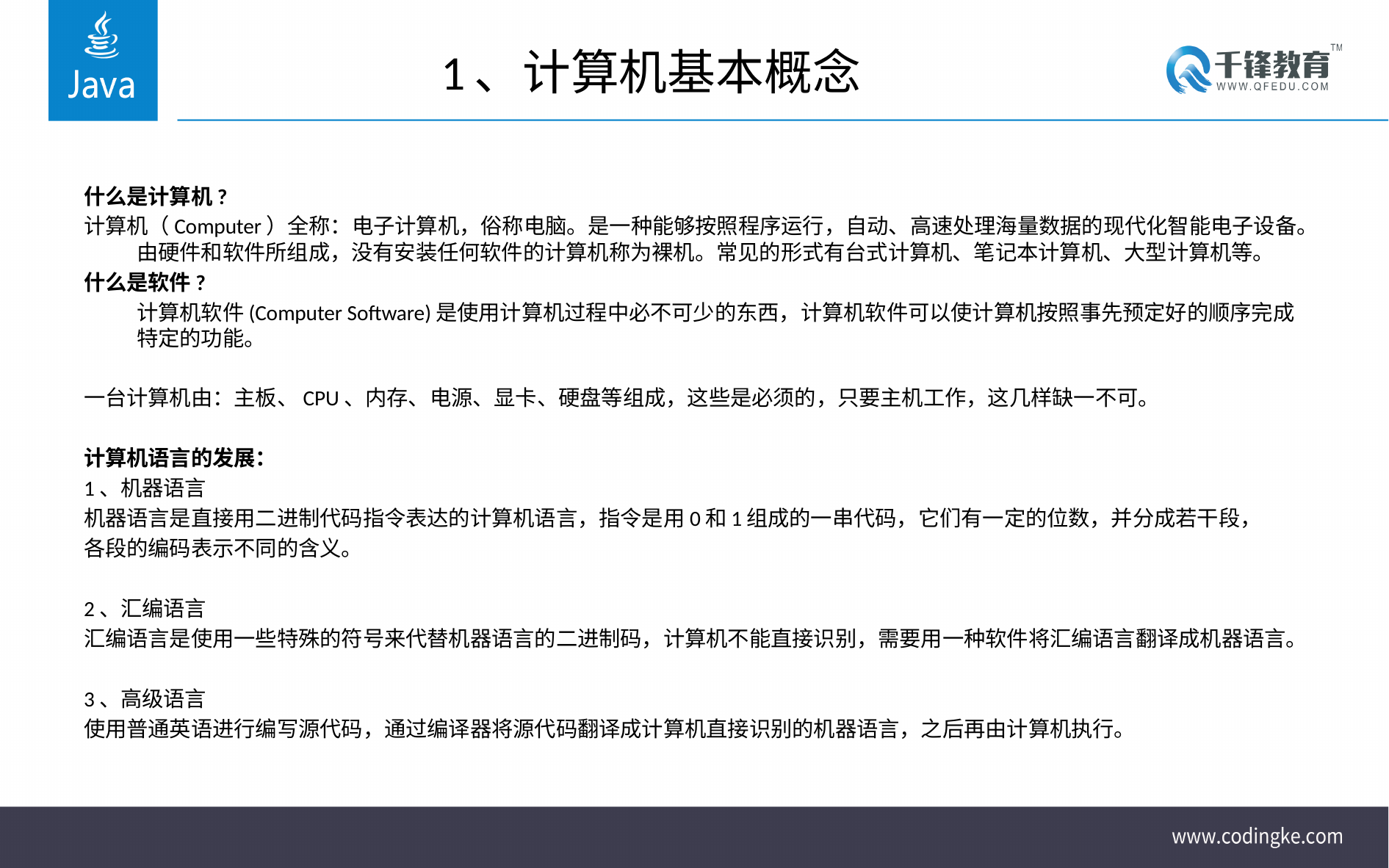

# 1、计算机基本概念
什么是计算机?
计算机（Computer）全称：电子计算机，俗称电脑。是一种能够按照程序运行，自动、高速处理海量数据的现代化智能电子设备。由硬件和软件所组成，没有安装任何软件的计算机称为裸机。常见的形式有台式计算机、笔记本计算机、大型计算机等。
什么是软件?
	计算机软件(Computer Software)是使用计算机过程中必不可少的东西，计算机软件可以使计算机按照事先预定好的顺序完成特定的功能。

一台计算机由：主板、CPU、内存、电源、显卡、硬盘等组成，这些是必须的，只要主机工作，这几样缺一不可。

计算机语言的发展：
1、机器语言
机器语言是直接用二进制代码指令表达的计算机语言，指令是用0和1组成的一串代码，它们有一定的位数，并分成若干段，
各段的编码表示不同的含义。

2、汇编语言
汇编语言是使用一些特殊的符号来代替机器语言的二进制码，计算机不能直接识别，需要用一种软件将汇编语言翻译成机器语言。

3、高级语言
使用普通英语进行编写源代码，通过编译器将源代码翻译成计算机直接识别的机器语言，之后再由计算机执行。